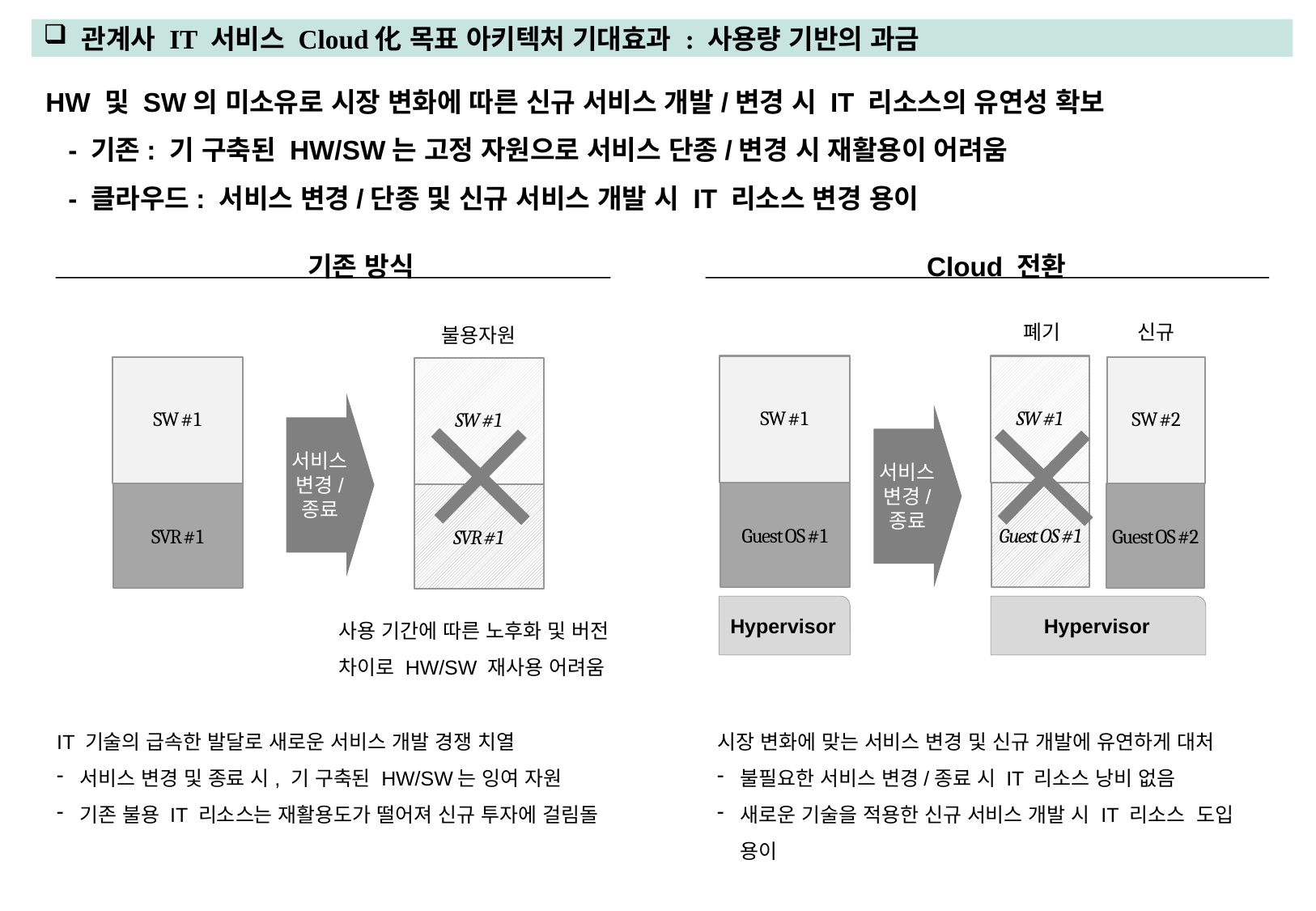

관계사 IT 서비스 Cloud化 목표 아키텍처 기대효과 : 사용량 기반의 과금
HW 및 SW의 미소유로 시장 변화에 따른 신규 서비스 개발/변경 시 IT 리소스의 유연성 확보
   - 기존: 기 구축된 HW/SW는 고정 자원으로 서비스 단종/변경 시 재활용이 어려움
   - 클라우드: 서비스 변경/단종 및 신규 서비스 개발 시 IT 리소스 변경 용이

기존 방식
Cloud 전환
신규
폐기
불용자원
SW #1
SW #1
SW #1
SW #2
SW #1

서비스 변경/
종료
서비스 변경/
종료
Guest OS #1
Guest OS #1
SVR #1
Guest OS #2
SVR #1
Hypervisor
Hypervisor
사용 기간에 따른 노후화 및 버전 차이로 HW/SW 재사용 어려움
IT 기술의 급속한 발달로 새로운 서비스 개발 경쟁 치열
서비스 변경 및 종료 시, 기 구축된 HW/SW는 잉여 자원
기존 불용 IT 리소스는 재활용도가 떨어져 신규 투자에 걸림돌
시장 변화에 맞는 서비스 변경 및 신규 개발에 유연하게 대처
불필요한 서비스 변경/종료 시 IT 리소스 낭비 없음
새로운 기술을 적용한 신규 서비스 개발 시 IT 리소스  도입 용이